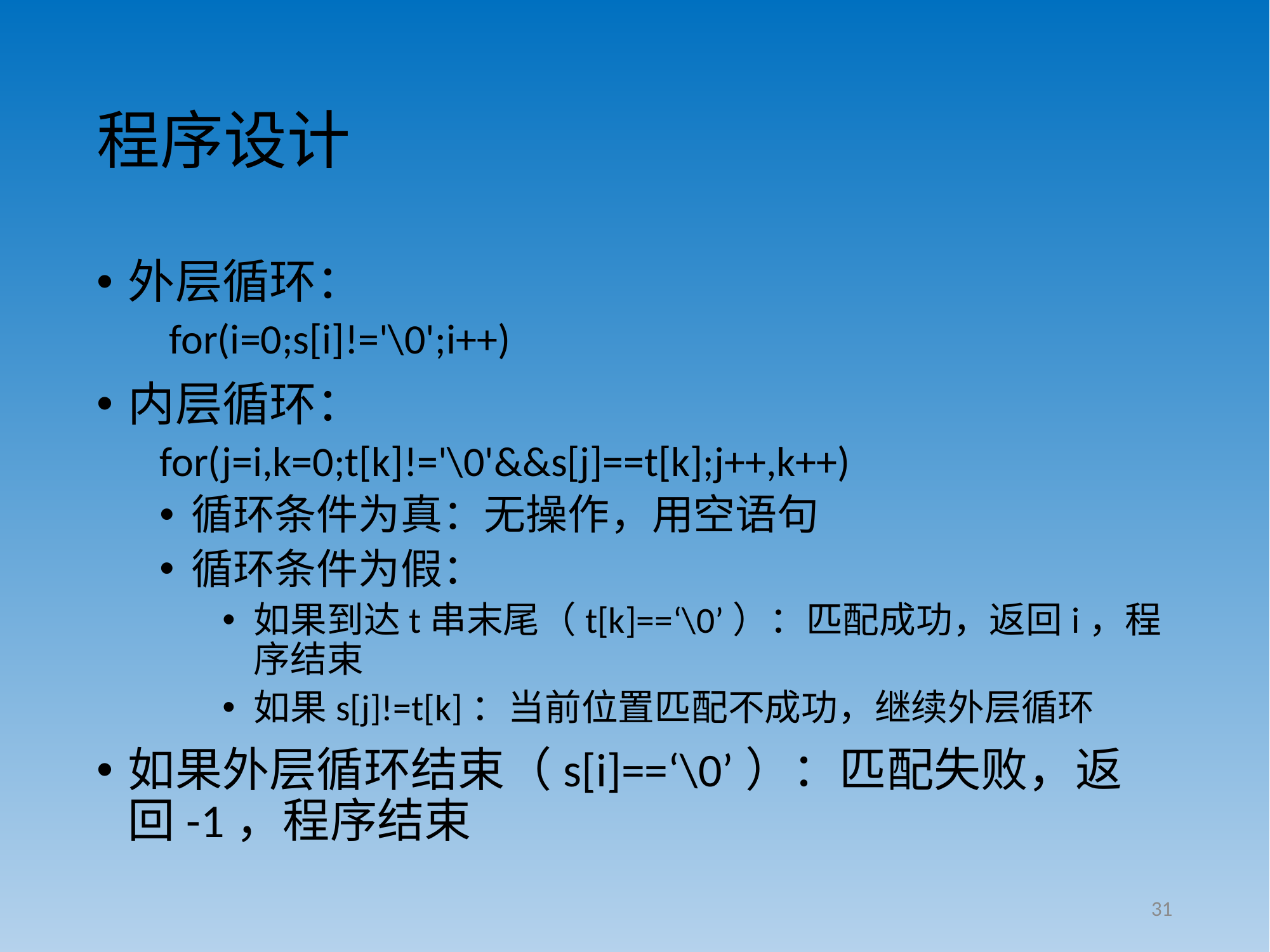

# 程序设计
外层循环：
 for(i=0;s[i]!='\0';i++)
内层循环：
for(j=i,k=0;t[k]!='\0'&&s[j]==t[k];j++,k++)
循环条件为真：无操作，用空语句
循环条件为假：
如果到达t串末尾（t[k]==‘\0’）：匹配成功，返回i，程序结束
如果s[j]!=t[k]：当前位置匹配不成功，继续外层循环
如果外层循环结束（s[i]==‘\0’）：匹配失败，返回-1，程序结束
31